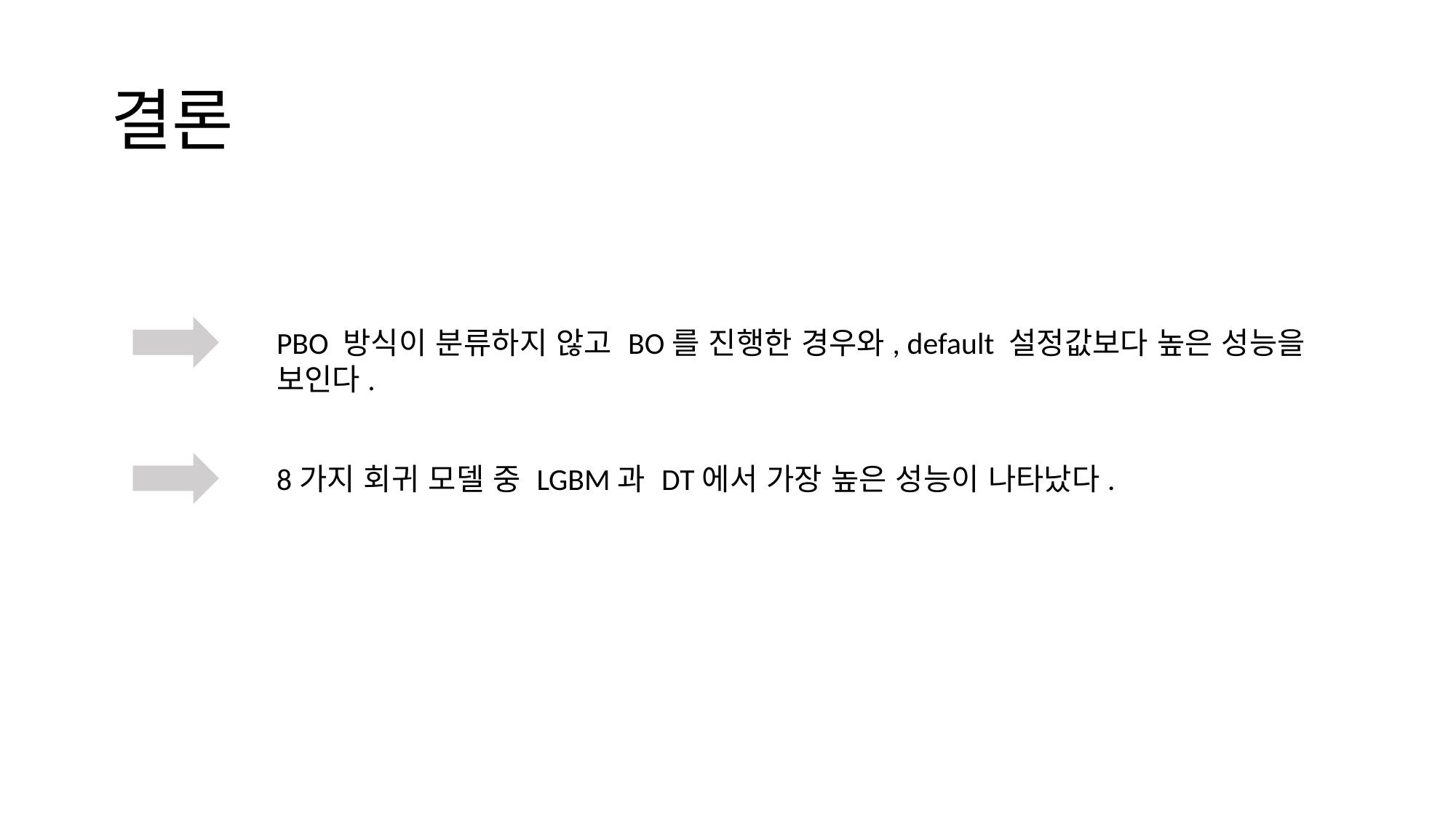

# 결론

PBO 방식이 분류하지 않고 BO를 진행한 경우와, default 설정값보다 높은 성능을 보인다.

8가지 회귀 모델 중 LGBM과 DT에서 가장 높은 성능이 나타났다.